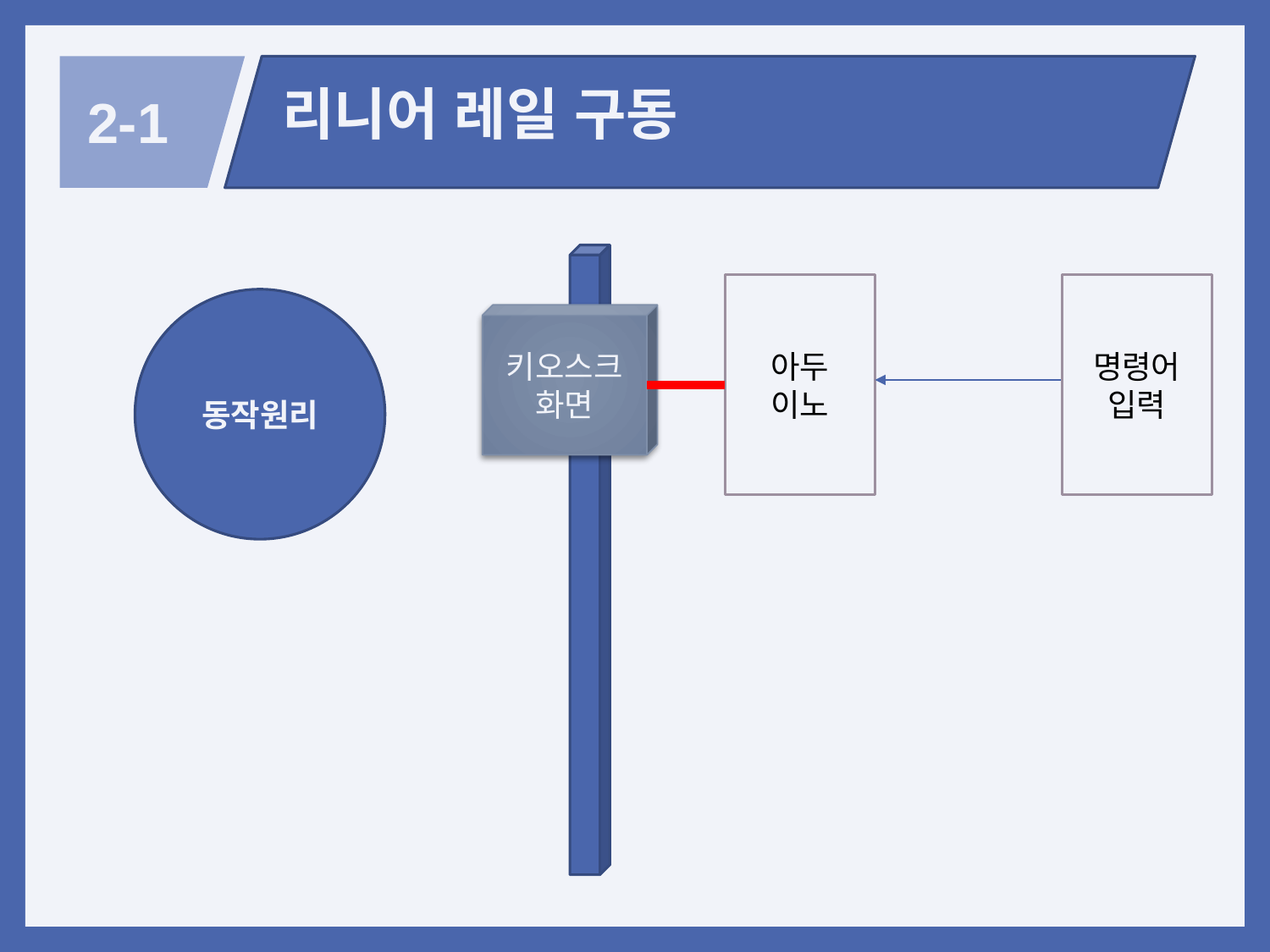

리니어 레일 구동
2-1

아두
이노
명령어
입력
동작원리
키오스크
화면